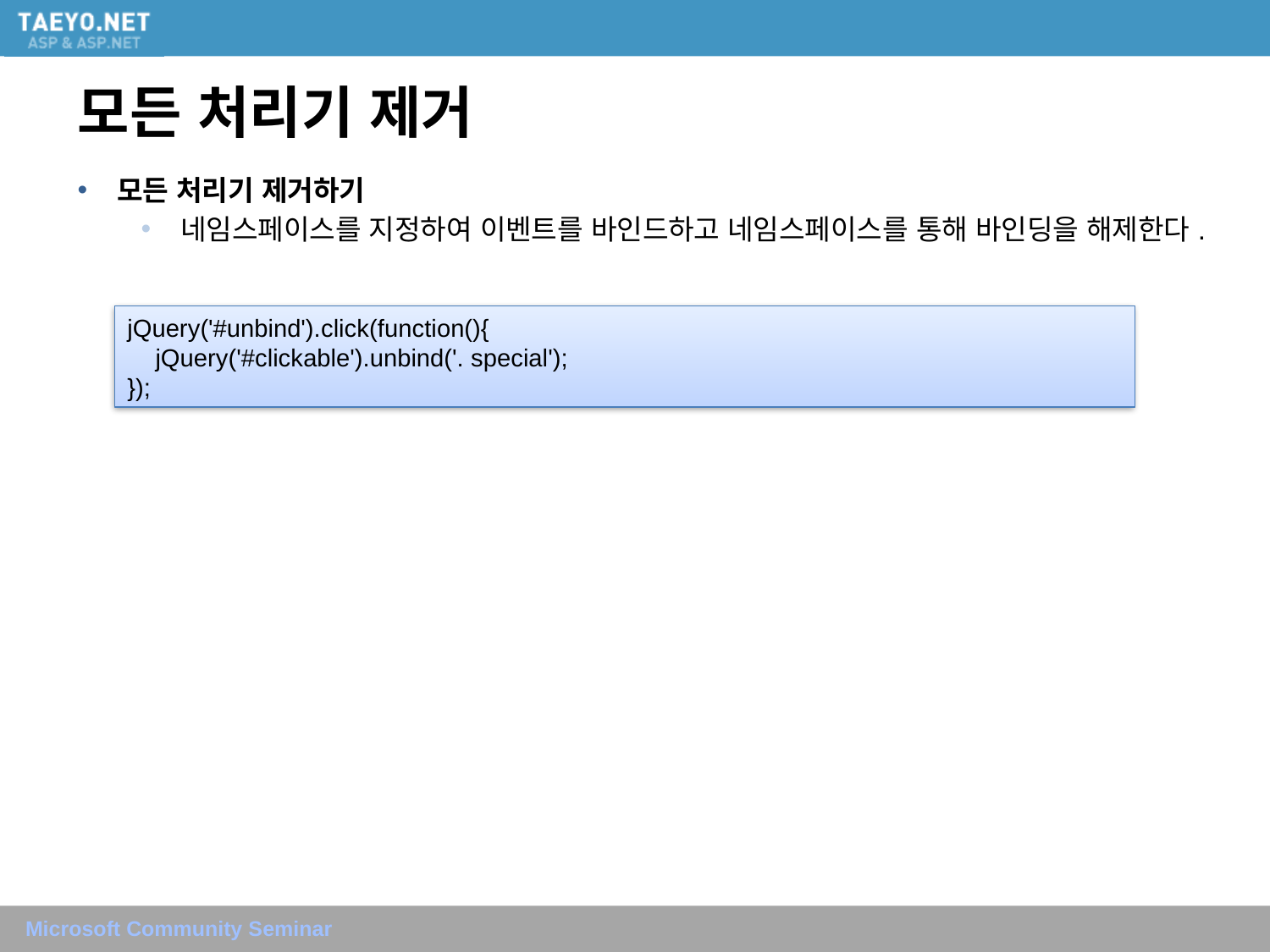

# 모든 처리기 제거
모든 처리기 제거하기
네임스페이스를 지정하여 이벤트를 바인드하고 네임스페이스를 통해 바인딩을 해제한다.

jQuery('#unbind').click(function(){
    jQuery('#clickable').unbind('. special');
});